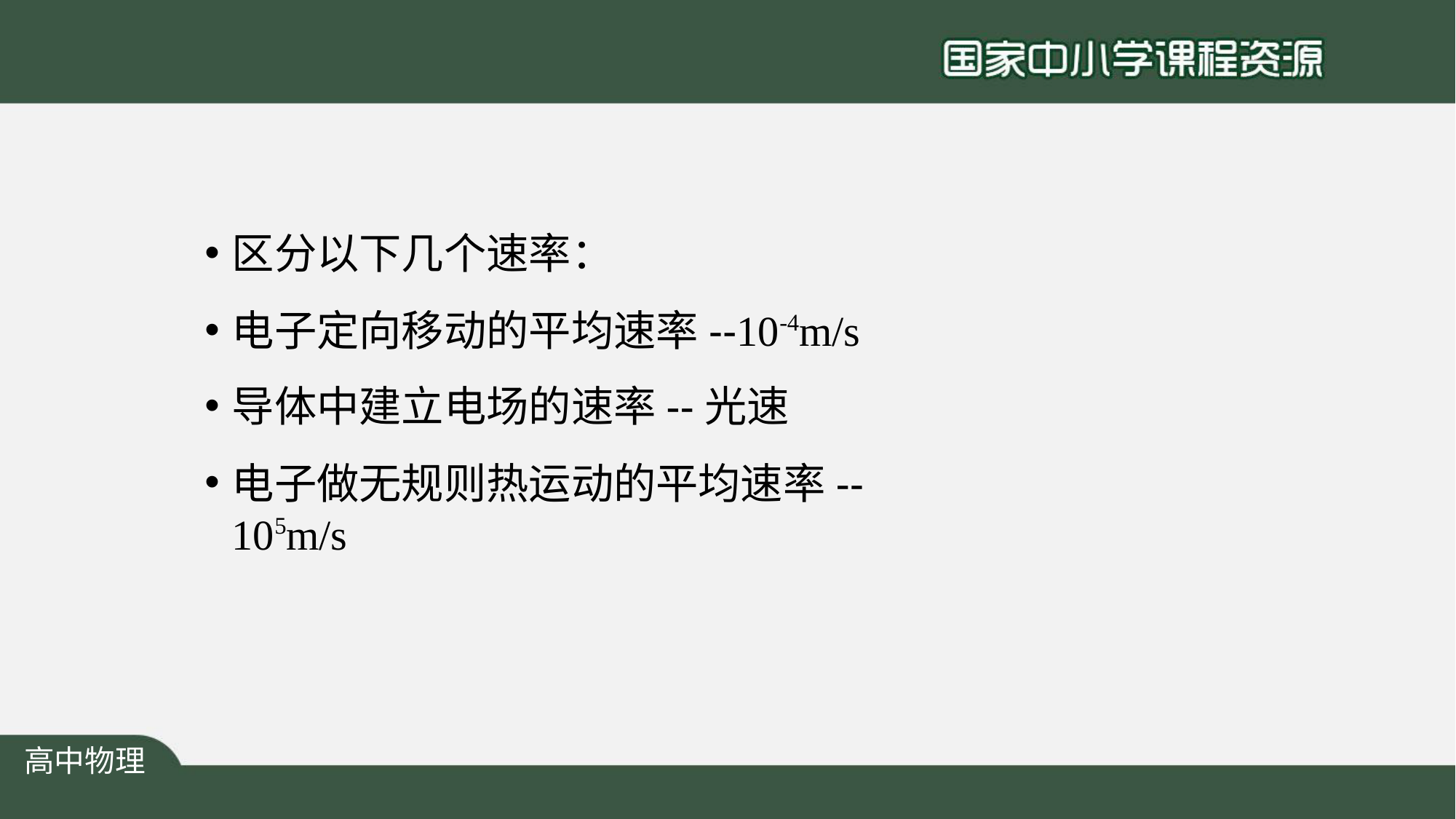

区分以下几个速率：
电子定向移动的平均速率--10-4m/s
导体中建立电场的速率--光速
电子做无规则热运动的平均速率--105m/s
高中物理